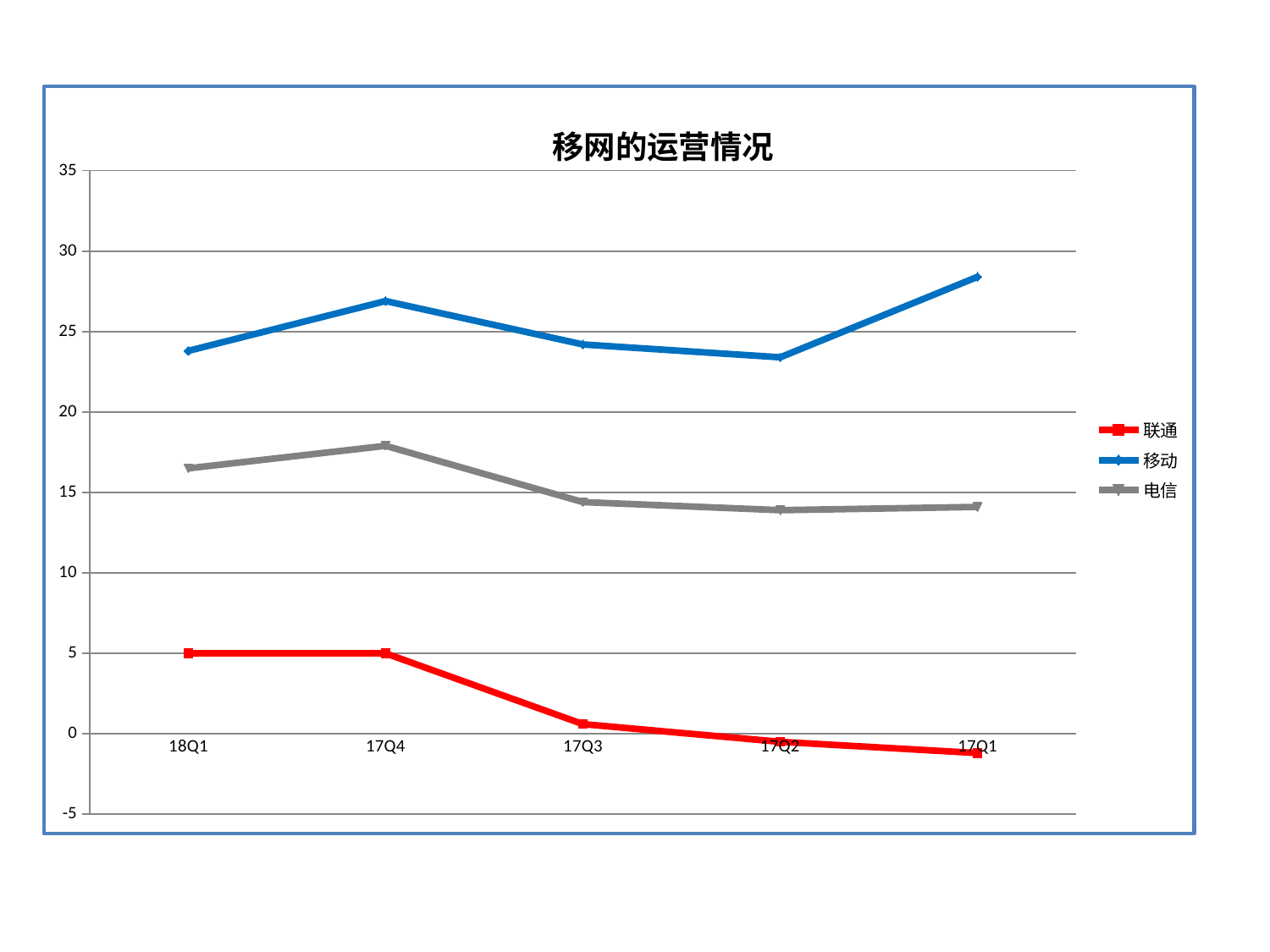

### Chart

| Category | 联通 | 移动 | 电信 |
|---|---|---|---|
| 17Q1 | -1.2 | 28.4 | 14.1 |
| 17Q2 | -0.5 | 23.4 | 13.9 |
| 17Q3 | 0.6 | 24.2 | 14.4 |
| 17Q4 | 5.0 | 26.9 | 17.9 |
| 18Q1 | 5.0 | 23.8 | 16.5 |